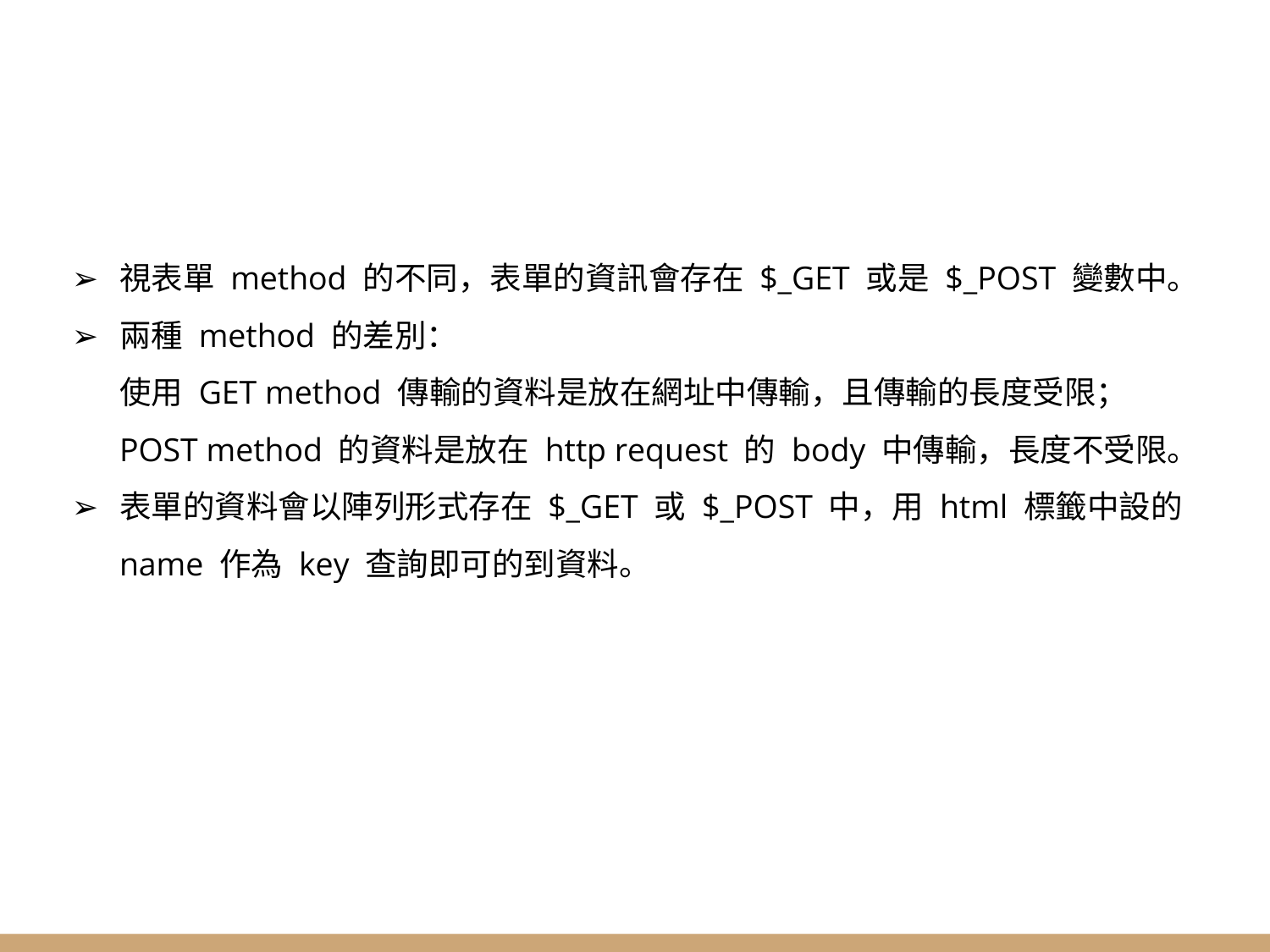

#
視表單 method 的不同，表單的資訊會存在 $_GET 或是 $_POST 變數中。
兩種 method 的差別：
使用 GET method 傳輸的資料是放在網址中傳輸，且傳輸的長度受限；
POST method 的資料是放在 http request 的 body 中傳輸，長度不受限。
表單的資料會以陣列形式存在 $_GET 或 $_POST 中，用 html 標籤中設的 name 作為 key 查詢即可的到資料。